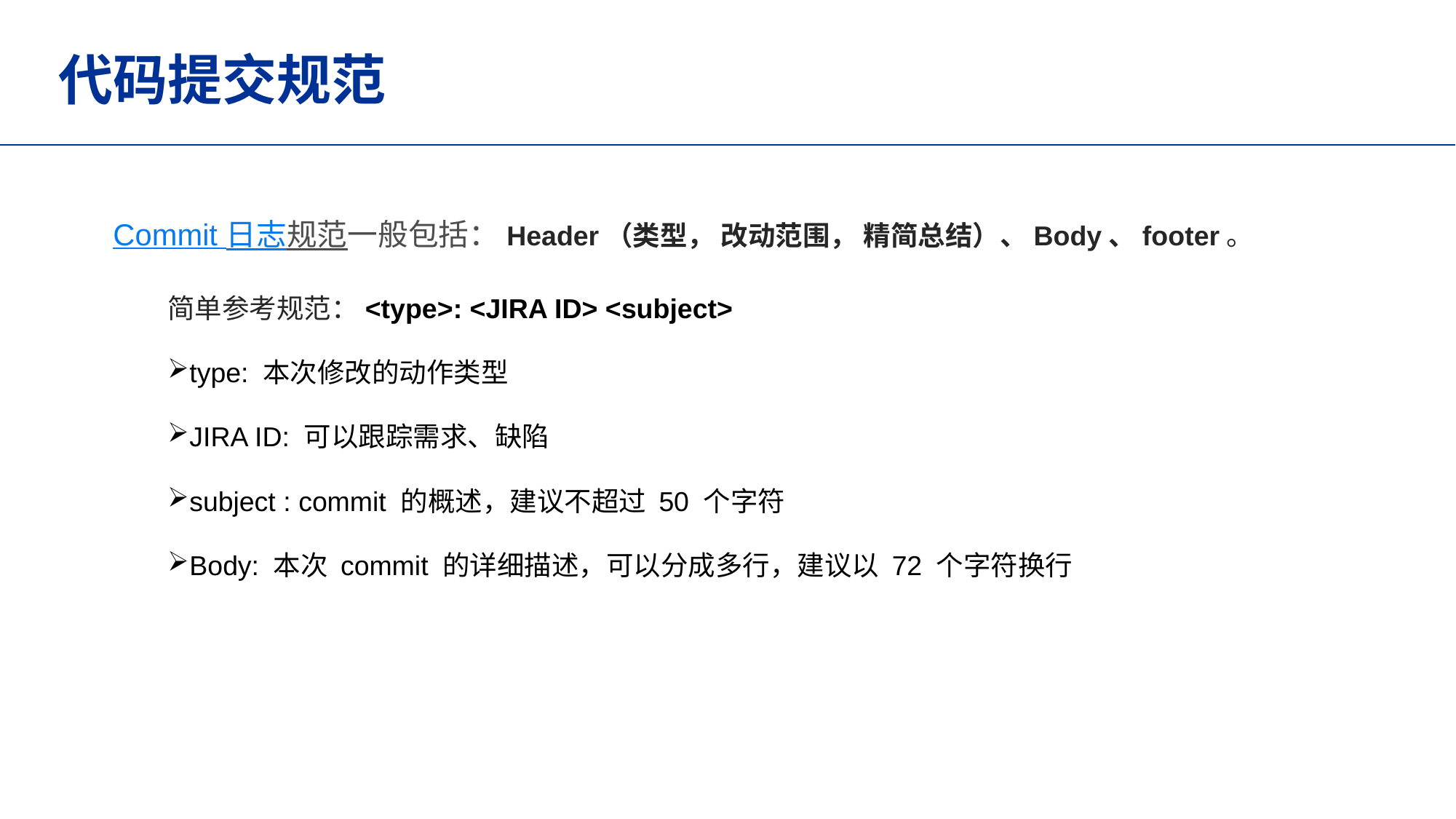

# 代码提交规范
Commit 日志规范一般包括：Header（类型， 改动范围， 精简总结）、Body、footer。
	简单参考规范：<type>: <JIRA ID> <subject>
type: 本次修改的动作类型
JIRA ID: 可以跟踪需求、缺陷
subject : commit 的概述，建议不超过 50 个字符
Body: 本次 commit 的详细描述，可以分成多行，建议以 72 个字符换行